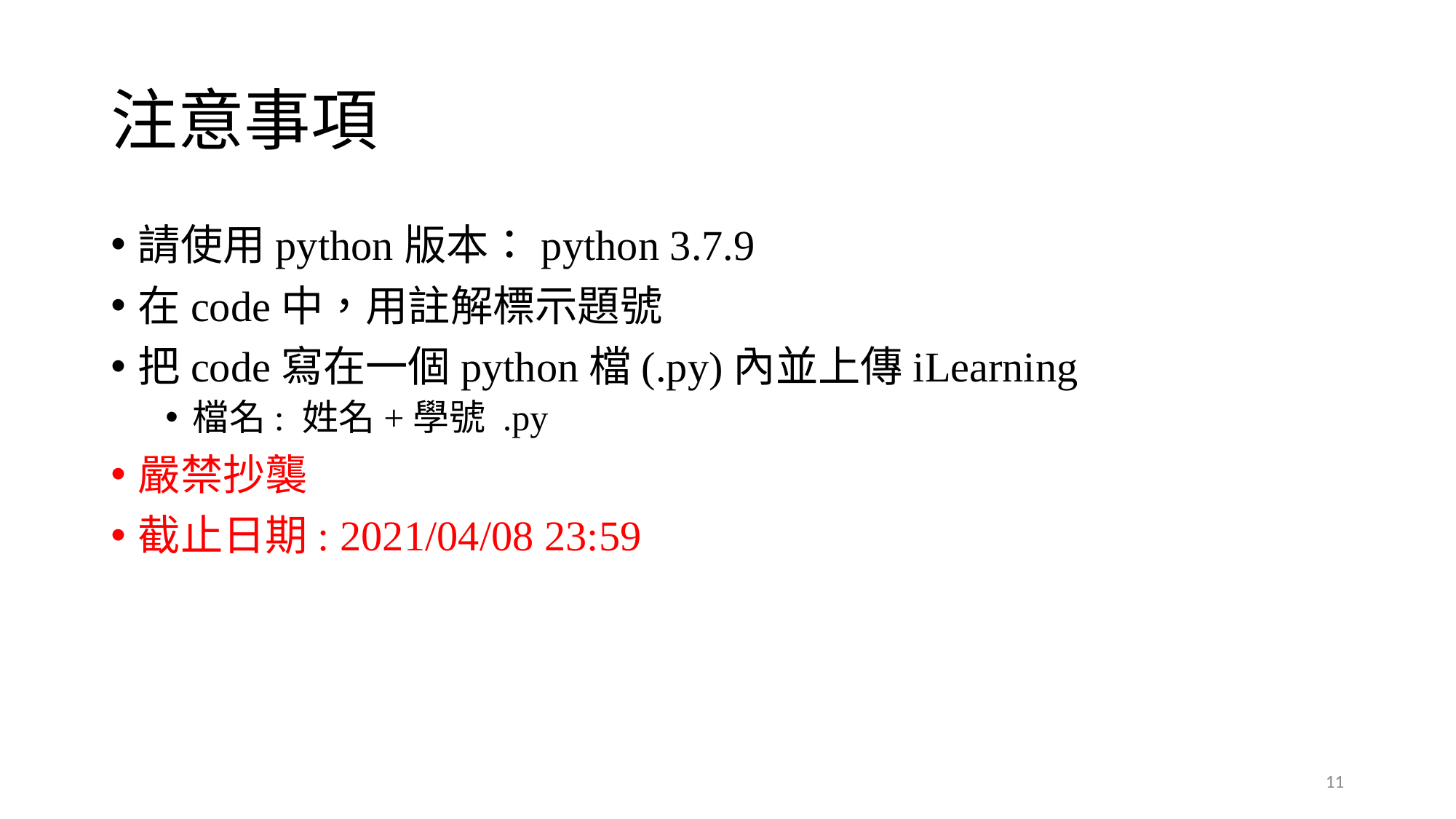

# 注意事項
請使用python版本：python 3.7.9
在code中，用註解標示題號
把code寫在一個python檔(.py)內並上傳iLearning
檔名: 姓名+學號 .py
嚴禁抄襲
截止日期: 2021/04/08 23:59
11